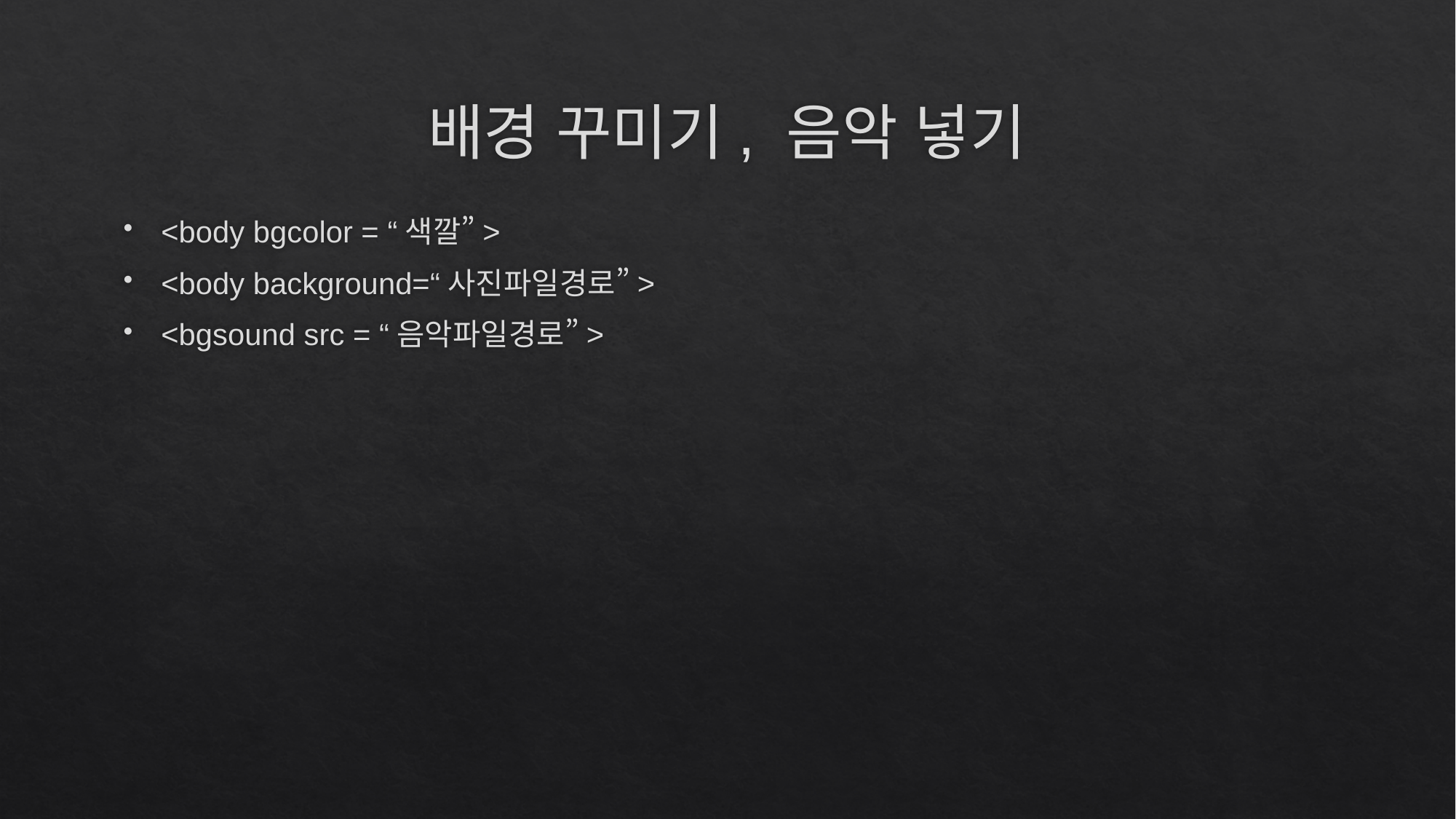

# 배경 꾸미기, 음악 넣기
<body bgcolor = “색깔”>
<body background=“사진파일경로”>
<bgsound src = “음악파일경로”>